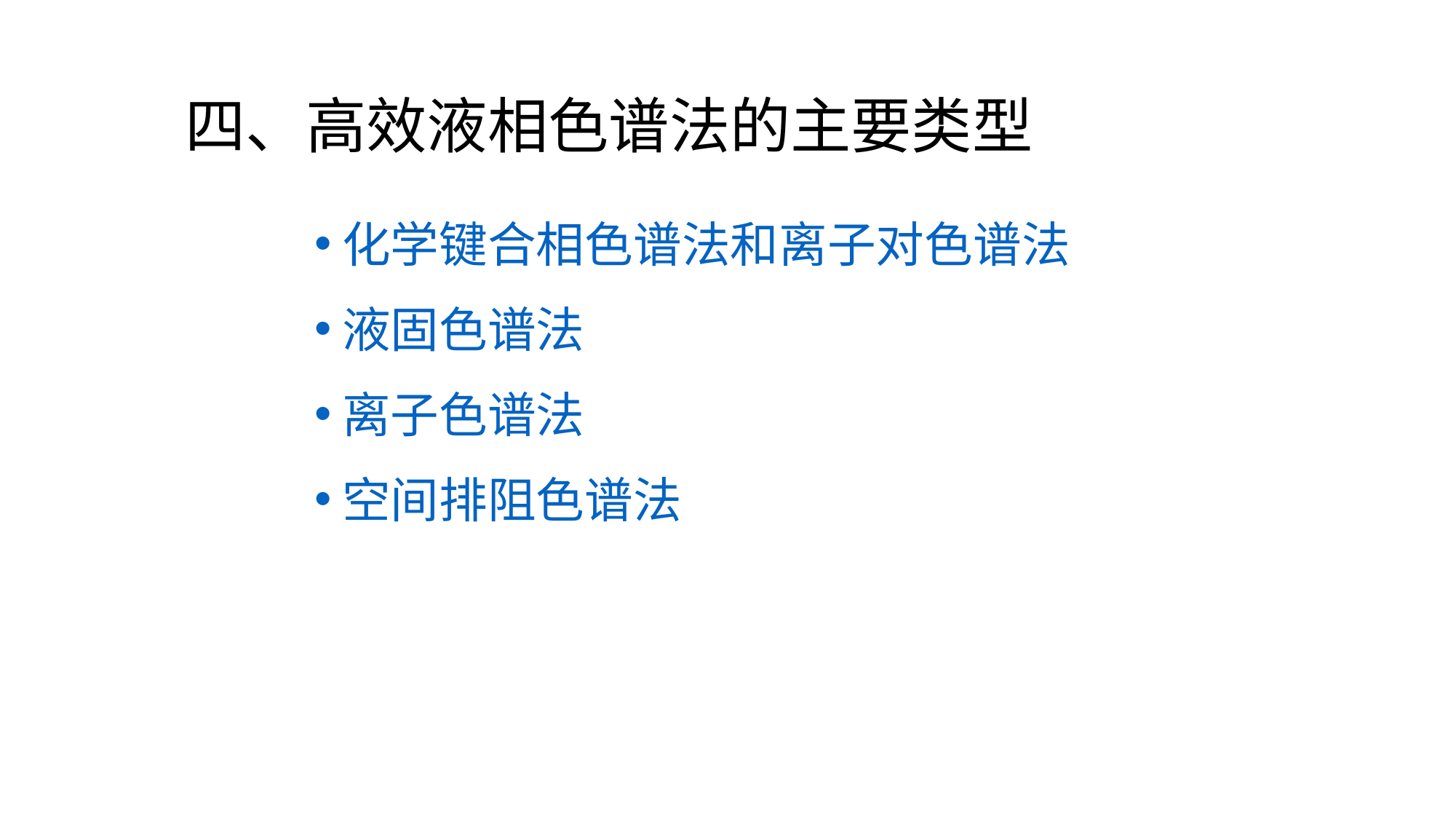

四、高效液相色谱法的主要类型
化学键合相色谱法和离子对色谱法
液固色谱法
离子色谱法
空间排阻色谱法